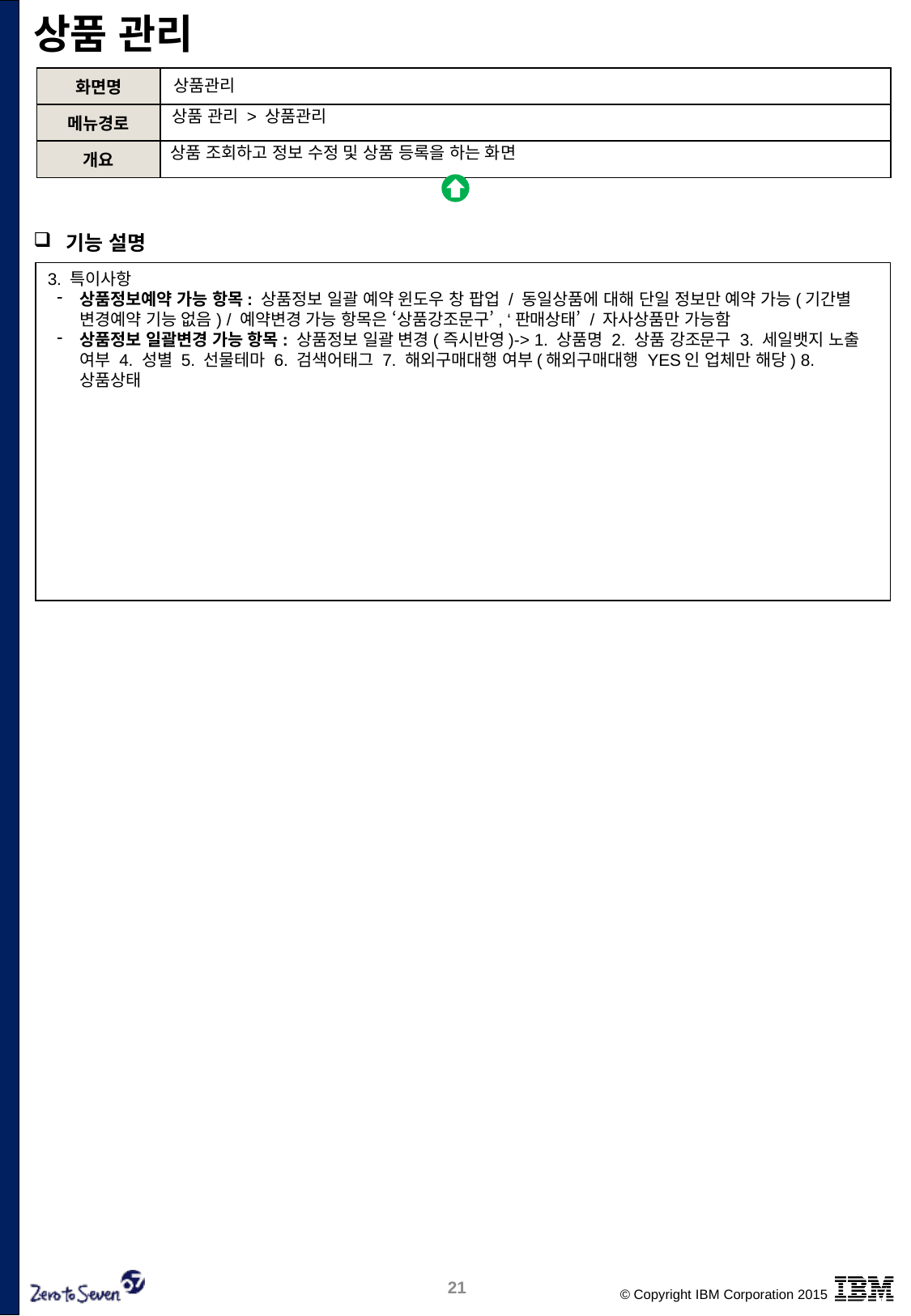

# 상품 관리
상품관리
상품 관리 > 상품관리
상품 조회하고 정보 수정 및 상품 등록을 하는 화면

  기능 설명
3. 특이사항
상품정보예약 가능 항목: 상품정보 일괄 예약 윈도우 창 팝업 / 동일상품에 대해 단일 정보만 예약 가능(기간별 변경예약 기능 없음) / 예약변경 가능 항목은 ‘상품강조문구’, ‘판매상태’ / 자사상품만 가능함
상품정보 일괄변경 가능 항목: 상품정보 일괄 변경(즉시반영)-> 1. 상품명 2. 상품 강조문구 3. 세일뱃지 노출 여부 4. 성별 5. 선물테마 6. 검색어태그 7. 해외구매대행 여부(해외구매대행 YES인 업체만 해당) 8. 상품상태